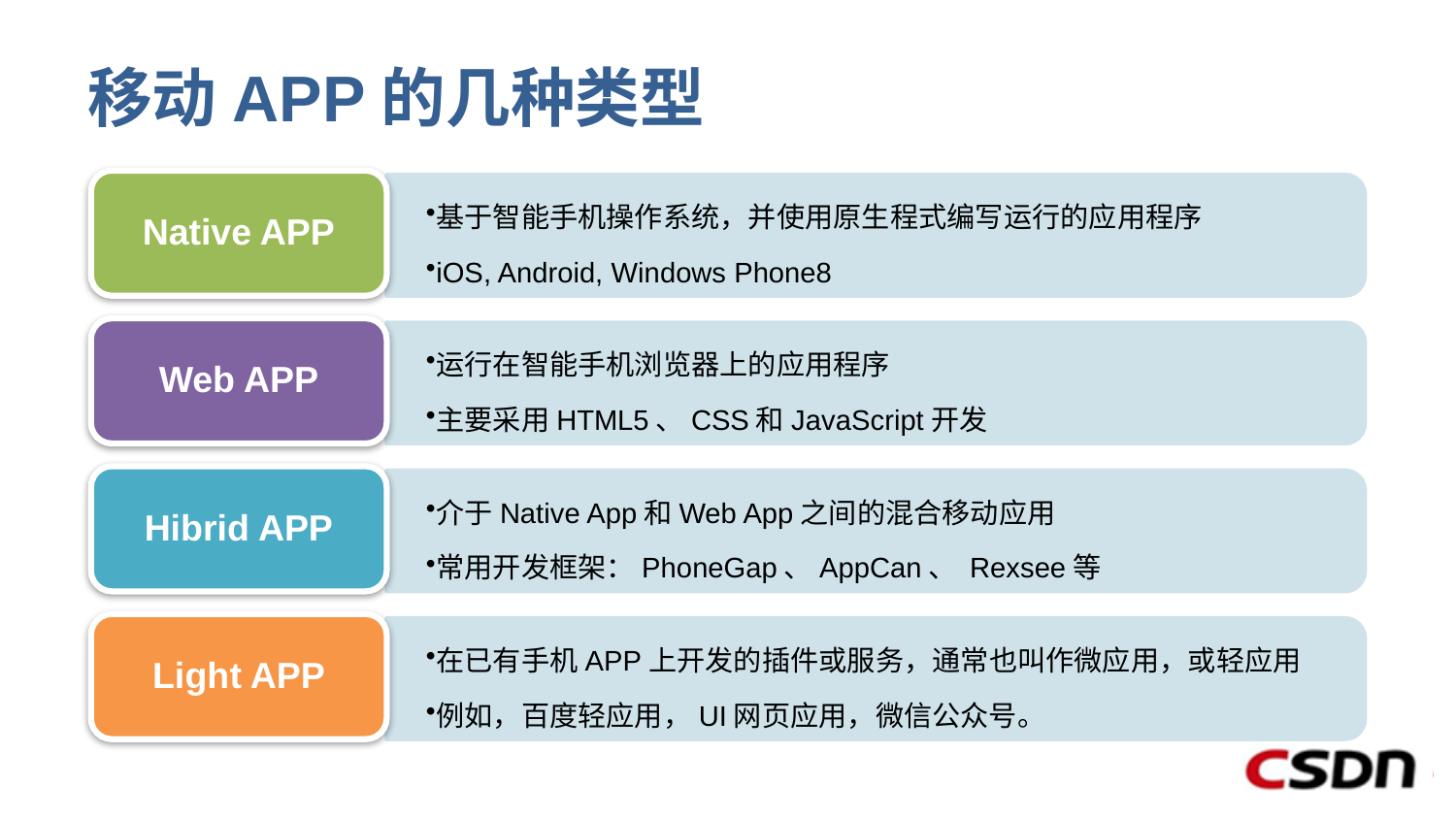

# 移动APP的几种类型

Native APP

基于智能手机操作系统，并使用原生程式编写运行的应用程序
iOS, Android, Windows Phone8

Web APP

运行在智能手机浏览器上的应用程序
主要采用HTML5、CSS和JavaScript开发

Hibrid APP

介于Native App和Web App之间的混合移动应用
常用开发框架：PhoneGap、AppCan、 Rexsee等

Light APP

在已有手机APP上开发的插件或服务，通常也叫作微应用，或轻应用
例如，百度轻应用，UI网页应用，微信公众号。